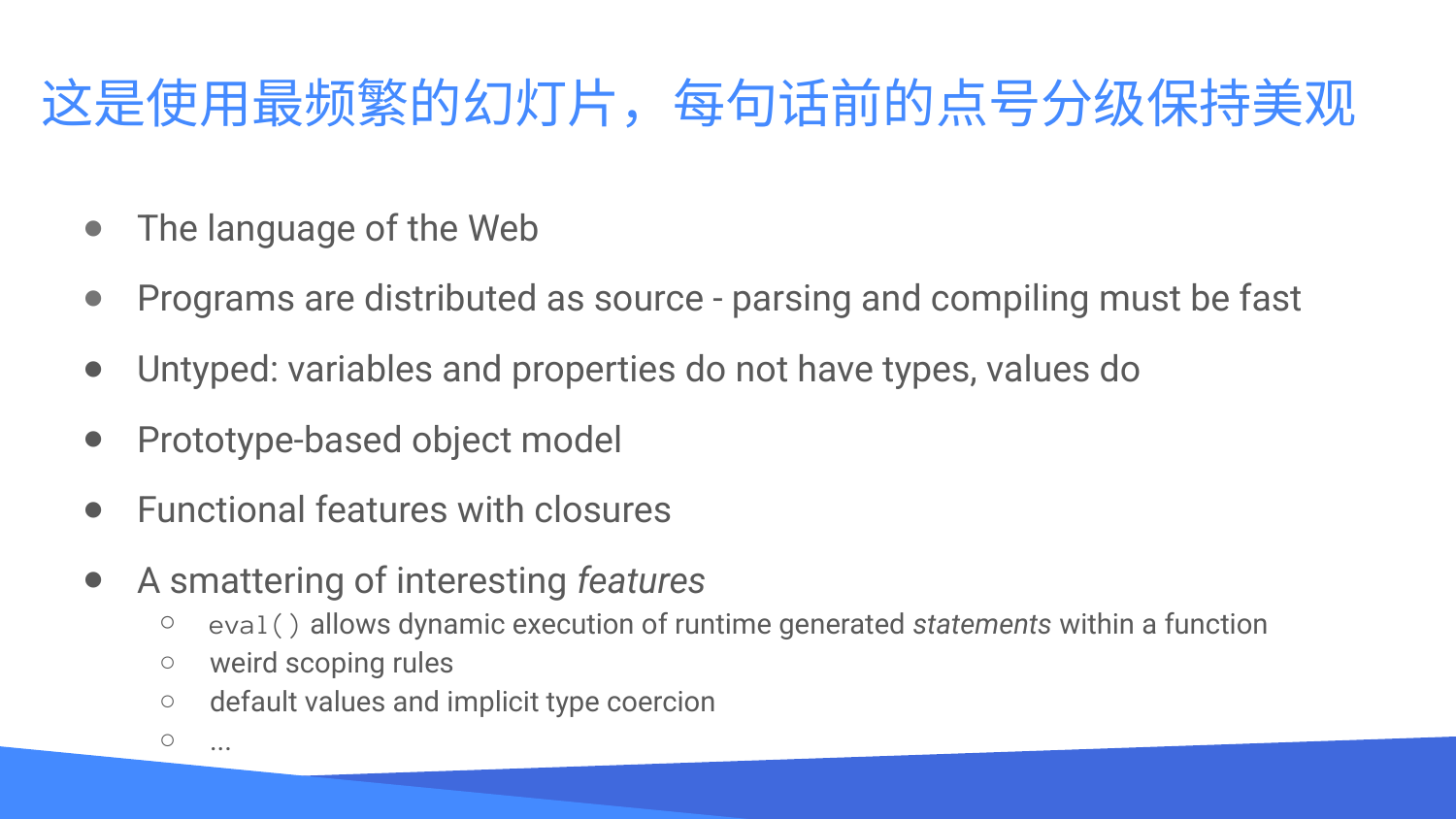

# 这是使用最频繁的幻灯片，每句话前的点号分级保持美观
The language of the Web
Programs are distributed as source - parsing and compiling must be fast
Untyped: variables and properties do not have types, values do
Prototype-based object model
Functional features with closures
A smattering of interesting features
eval() allows dynamic execution of runtime generated statements within a function
weird scoping rules
default values and implicit type coercion
...